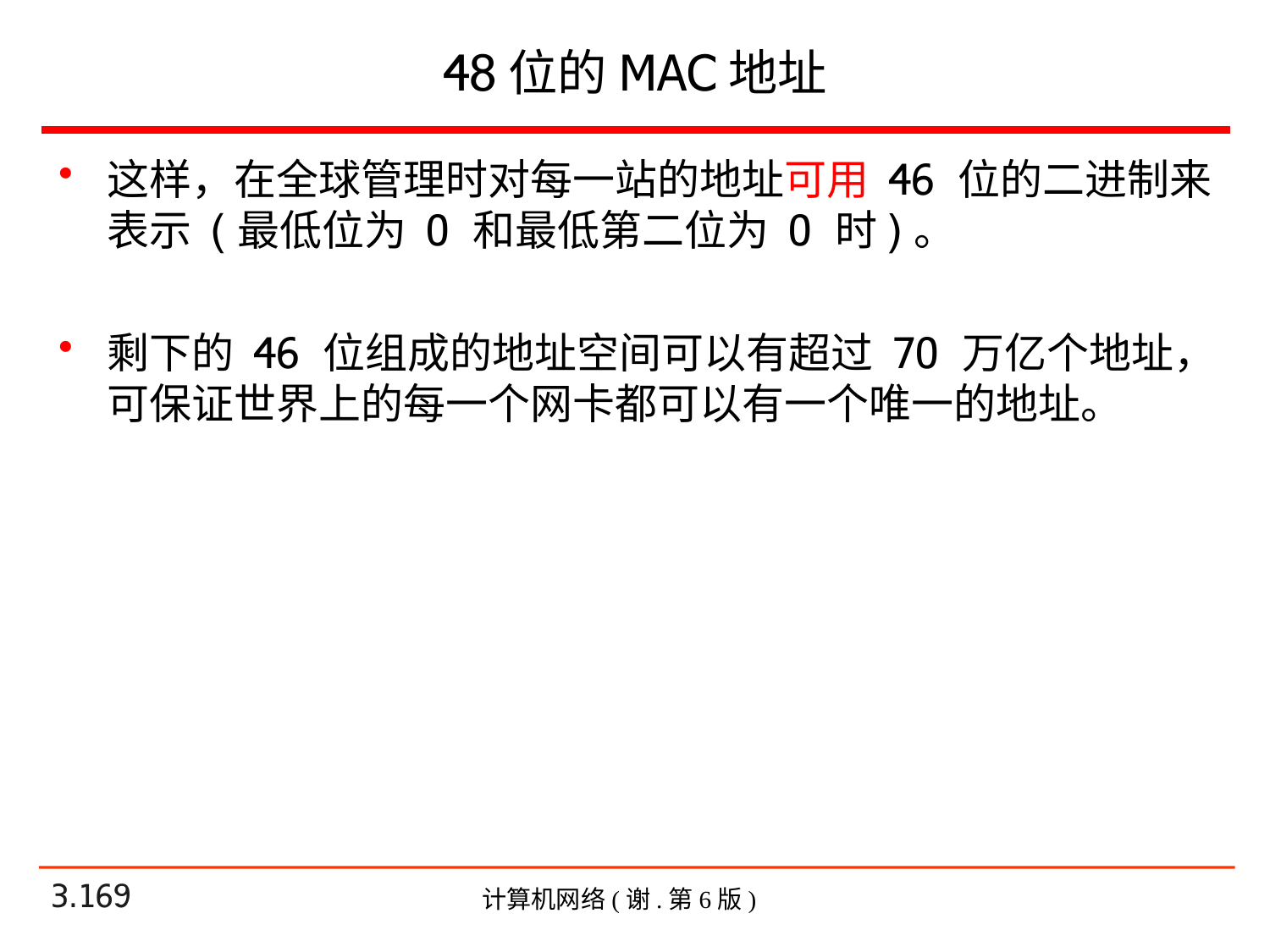

# 48位的MAC地址
这样，在全球管理时对每一站的地址可用 46 位的二进制来表示 (最低位为 0 和最低第二位为 0 时)。

剩下的 46 位组成的地址空间可以有超过 70 万亿个地址，可保证世界上的每一个网卡都可以有一个唯一的地址。